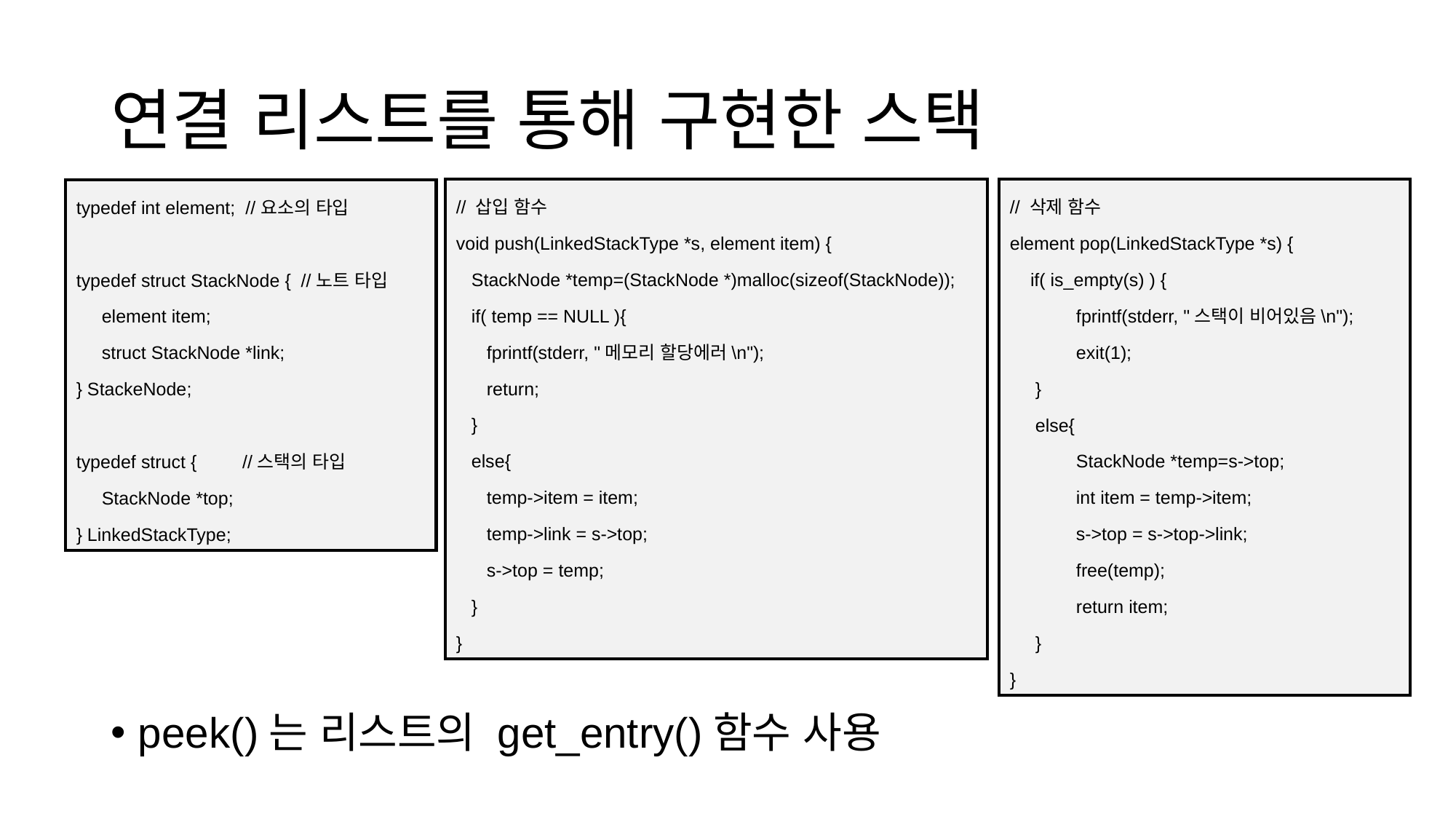

# 연결 리스트를 통해 구현한 스택
// 삽입 함수
void push(LinkedStackType *s, element item) {
   StackNode *temp=(StackNode *)malloc(sizeof(StackNode));
   if( temp == NULL ){
      fprintf(stderr, "메모리 할당에러\n");
      return;
   }
   else{
      temp->item = item;
      temp->link = s->top;
      s->top = temp;
   }
}
// 삭제 함수
element pop(LinkedStackType *s) {
    if( is_empty(s) ) {
             fprintf(stderr, "스택이 비어있음\n");
             exit(1);
     }
     else{
             StackNode *temp=s->top;
             int item = temp->item;
             s->top = s->top->link;
             free(temp);
             return item;
     }
}
typedef int element;  //요소의 타입

typedef struct StackNode {  //노트 타입
     element item;
     struct StackNode *link;
} StackeNode;

typedef struct {         //스택의 타입
     StackNode *top;
} LinkedStackType;

peek()는 리스트의 get_entry()함수 사용